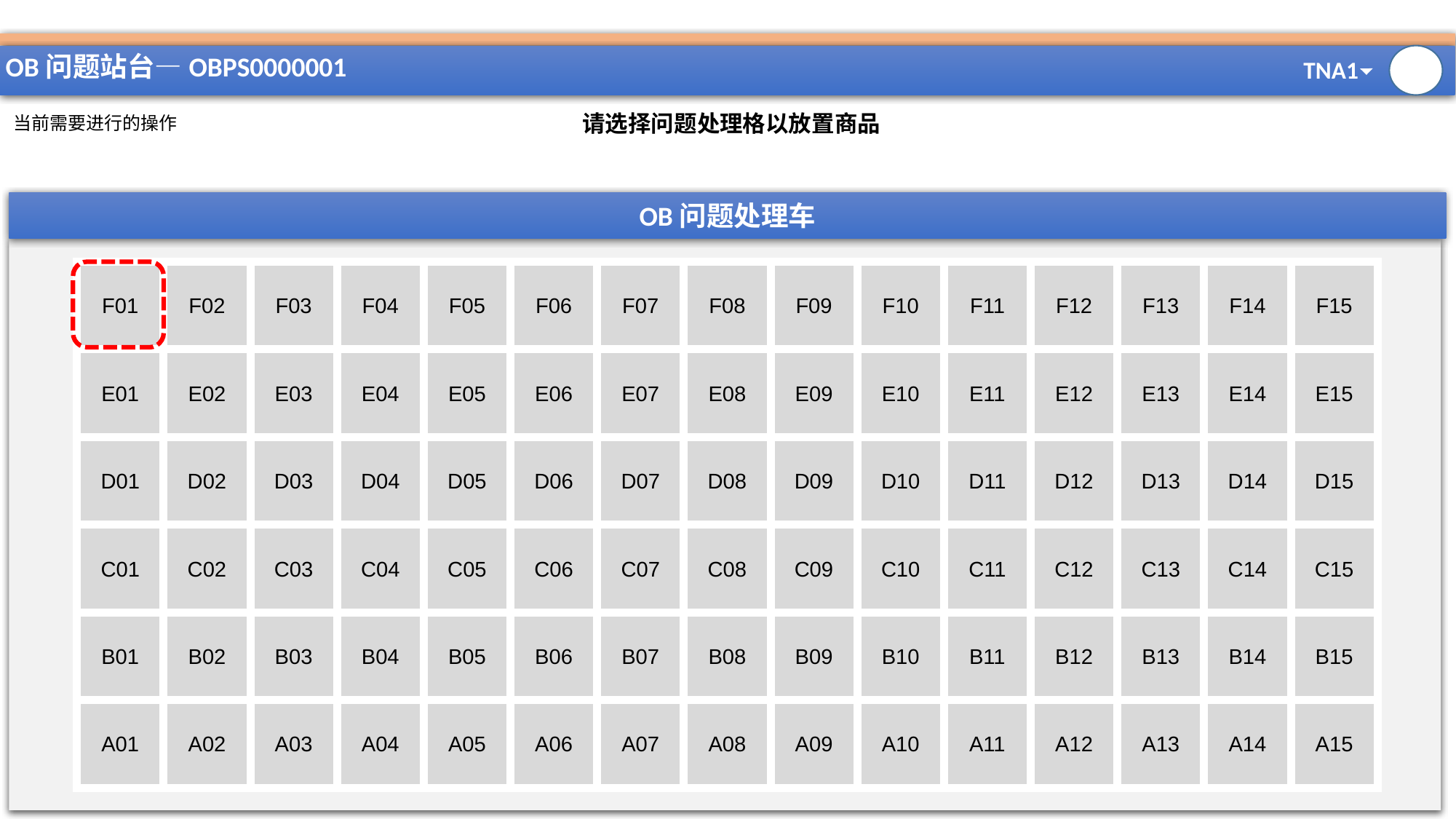

#
OB问题站台—OBPS0000001
请选择问题处理格以放置商品
当前需要进行的操作
OB问题处理车

| F01 | F02 | F03 | F04 | F05 | F06 | F07 | F08 | F09 | F10 | F11 | F12 | F13 | F14 | F15 |
| --- | --- | --- | --- | --- | --- | --- | --- | --- | --- | --- | --- | --- | --- | --- |
| E01 | E02 | E03 | E04 | E05 | E06 | E07 | E08 | E09 | E10 | E11 | E12 | E13 | E14 | E15 |
| D01 | D02 | D03 | D04 | D05 | D06 | D07 | D08 | D09 | D10 | D11 | D12 | D13 | D14 | D15 |
| C01 | C02 | C03 | C04 | C05 | C06 | C07 | C08 | C09 | C10 | C11 | C12 | C13 | C14 | C15 |
| B01 | B02 | B03 | B04 | B05 | B06 | B07 | B08 | B09 | B10 | B11 | B12 | B13 | B14 | B15 |
| A01 | A02 | A03 | A04 | A05 | A06 | A07 | A08 | A09 | A10 | A11 | A12 | A13 | A14 | A15 |